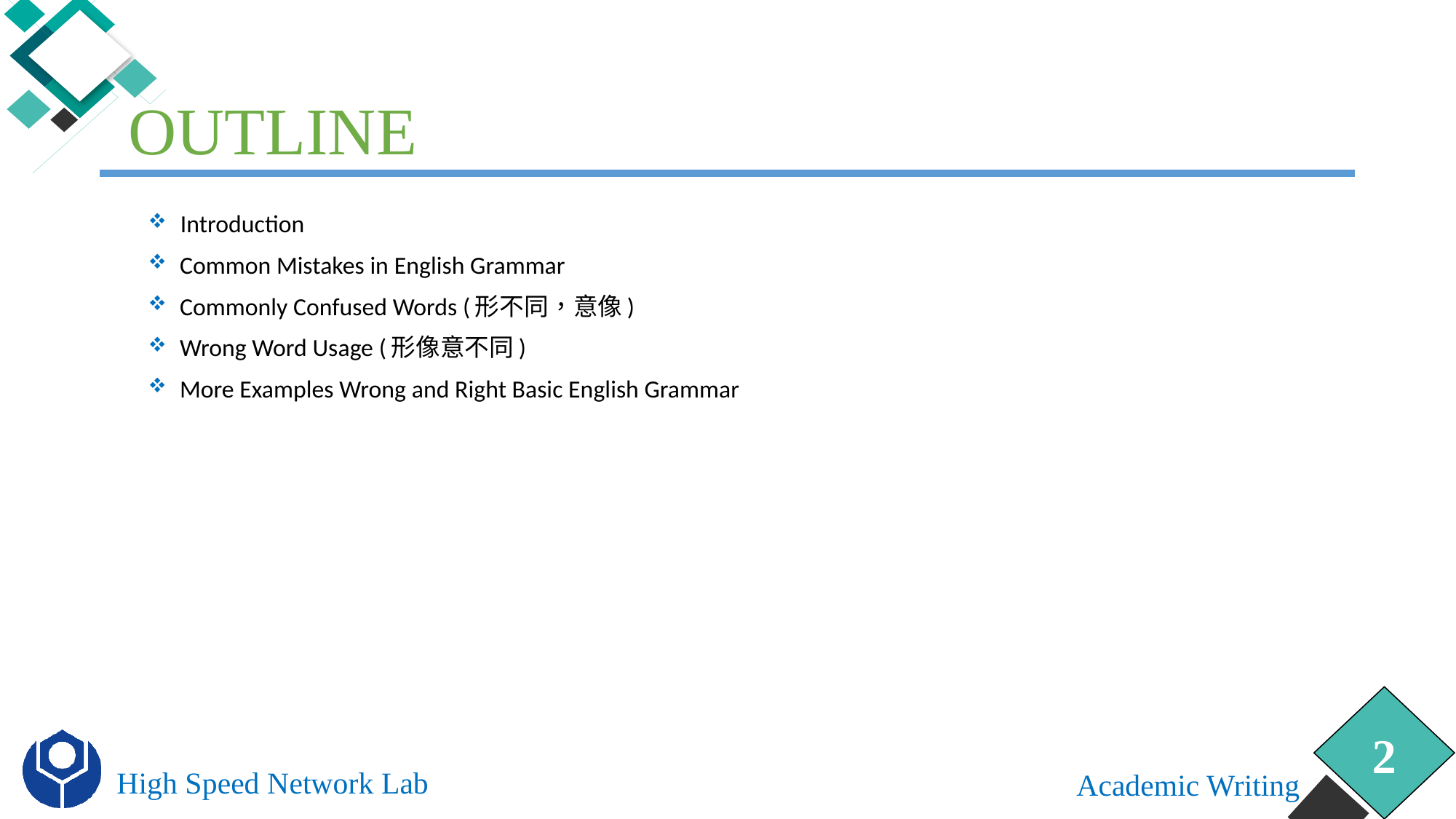

Outline
 Introduction
 Common Mistakes in English Grammar
 Commonly Confused Words (形不同，意像)
 Wrong Word Usage (形像意不同)
 More Examples Wrong and Right Basic English Grammar